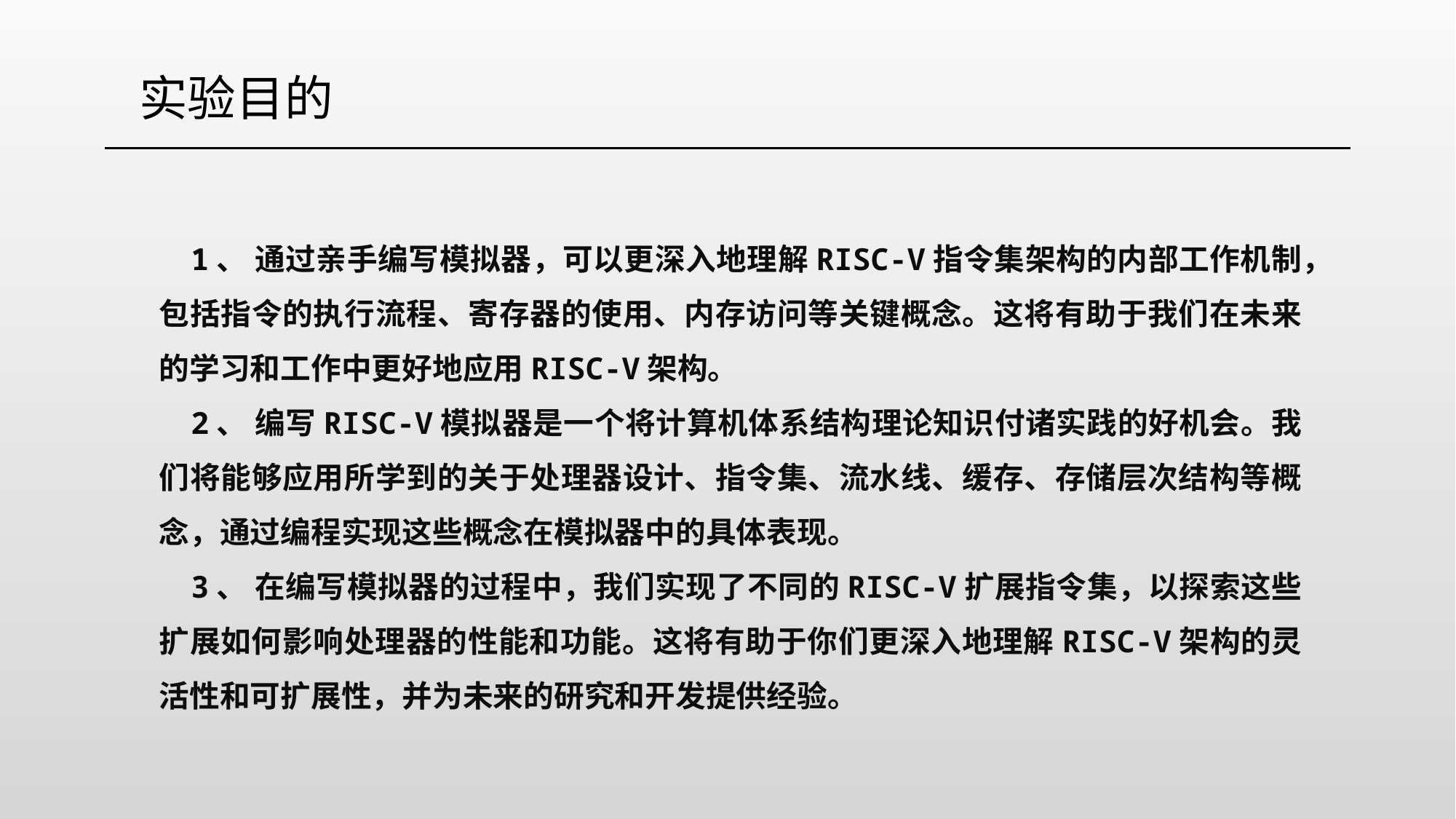

实验目的

1、 通过亲手编写模拟器，可以更深入地理解RISC-V指令集架构的内部工作机制，包括指令的执行流程、寄存器的使用、内存访问等关键概念。这将有助于我们在未来的学习和工作中更好地应用RISC-V架构。
2、 编写RISC-V模拟器是一个将计算机体系结构理论知识付诸实践的好机会。我们将能够应用所学到的关于处理器设计、指令集、流水线、缓存、存储层次结构等概念，通过编程实现这些概念在模拟器中的具体表现。
3、 在编写模拟器的过程中，我们实现了不同的RISC-V扩展指令集，以探索这些扩展如何影响处理器的性能和功能。这将有助于你们更深入地理解RISC-V架构的灵活性和可扩展性，并为未来的研究和开发提供经验。